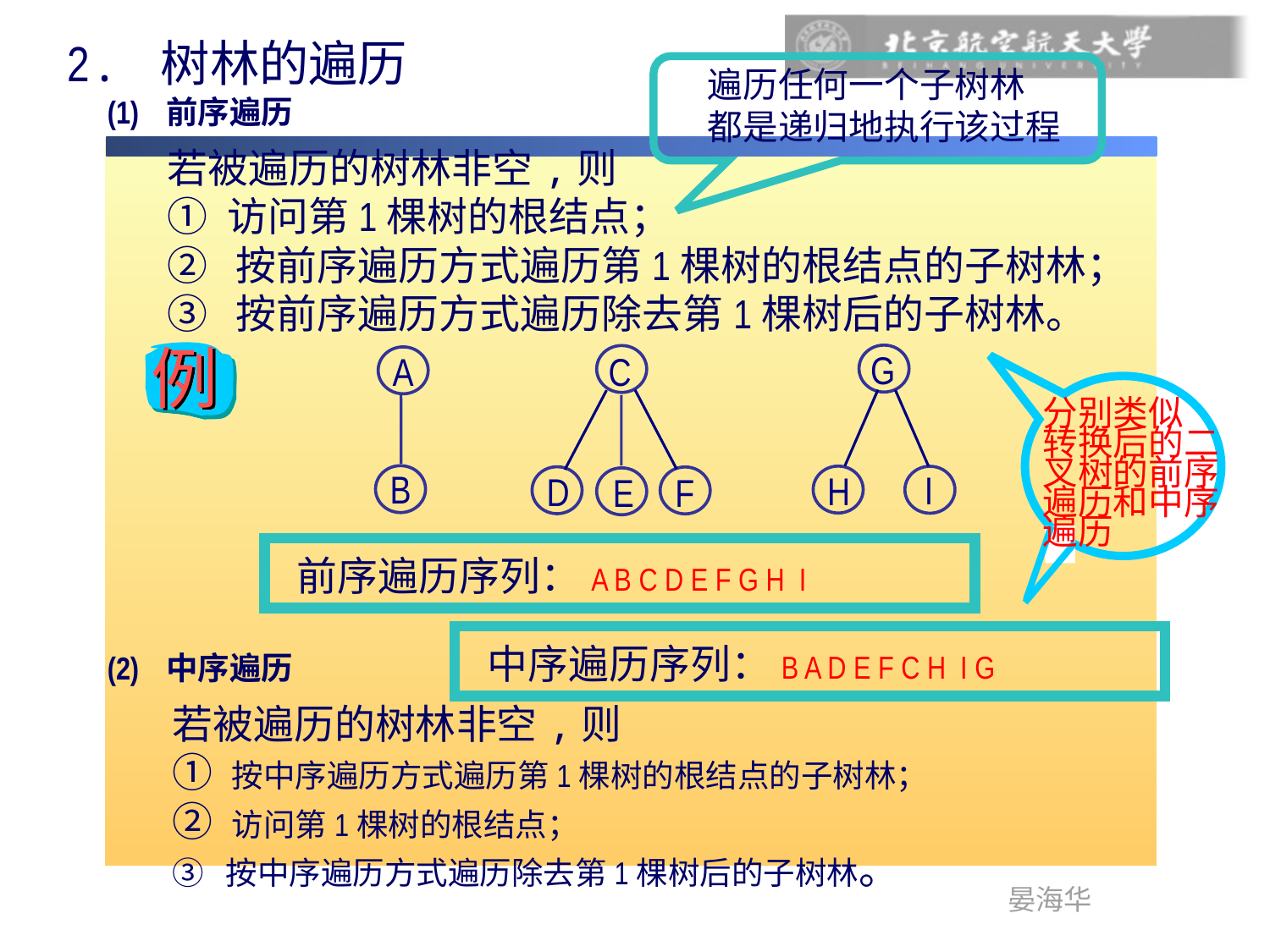

2. 树林的遍历

遍历任何一个子树林
都是递归地执行该过程
(1) 前序遍历
若被遍历的树林非空,则
① 访问第1棵树的根结点；
②  按前序遍历方式遍历第1棵树的根结点的子树林；
③  按前序遍历方式遍历除去第1棵树后的子树林。
例

G
A
C

B
I
H
D
E
F

分别类似
转换后的二
叉树的前序
遍历和中序
遍历

前序遍历序列：A B C D E F G H  I

中序遍历序列：B A D E F C H  I G

(2) 中序遍历
若被遍历的树林非空,则
① 按中序遍历方式遍历第1棵树的根结点的子树林；
② 访问第1棵树的根结点；
③  按中序遍历方式遍历除去第1棵树后的子树林。